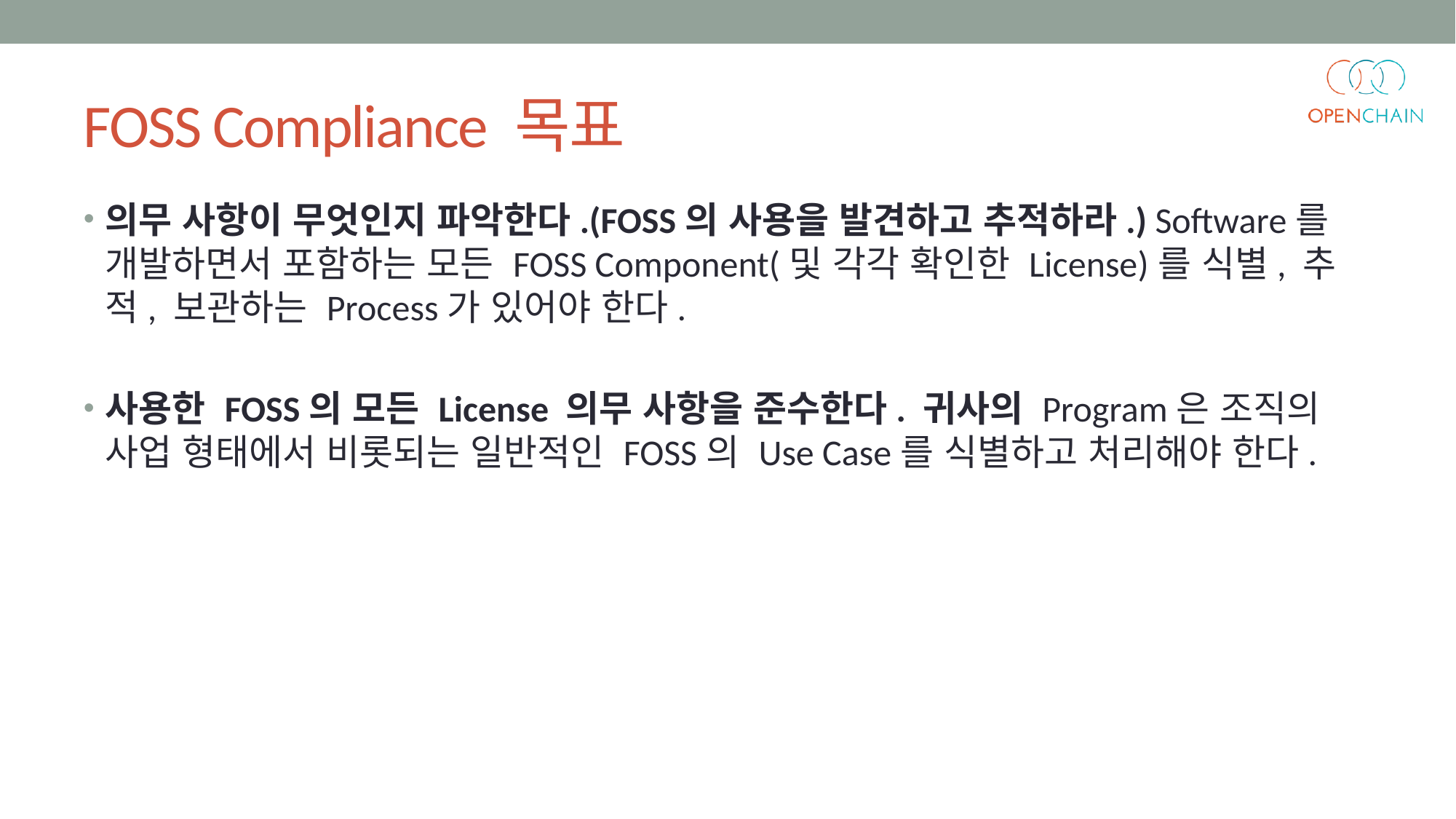

# FOSS Compliance 목표
의무 사항이 무엇인지 파악한다.(FOSS의 사용을 발견하고 추적하라.) Software를 개발하면서 포함하는 모든 FOSS Component(및 각각 확인한 License)를 식별, 추적, 보관하는 Process가 있어야 한다.

사용한 FOSS의 모든 License 의무 사항을 준수한다. 귀사의 Program은 조직의 사업 형태에서 비롯되는 일반적인 FOSS의 Use Case를 식별하고 처리해야 한다.